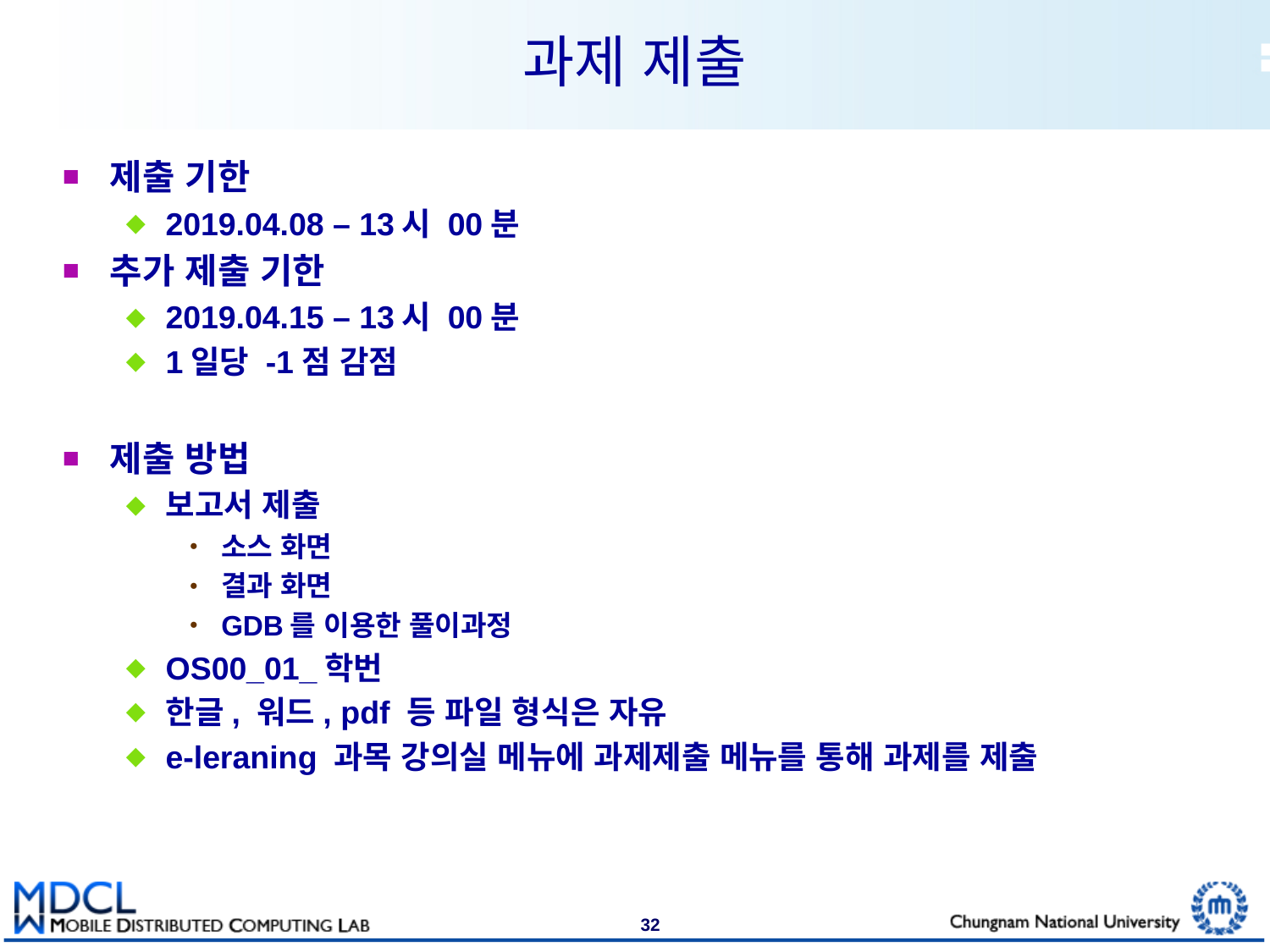

# 과제 제출
제출 기한
2019.04.08 – 13시 00분
추가 제출 기한
2019.04.15 – 13시 00분
1일당 -1점 감점

제출 방법
보고서 제출
소스 화면
결과 화면
GDB를 이용한 풀이과정
OS00_01_학번
한글, 워드, pdf 등 파일 형식은 자유
e-leraning 과목 강의실 메뉴에 과제제출 메뉴를 통해 과제를 제출